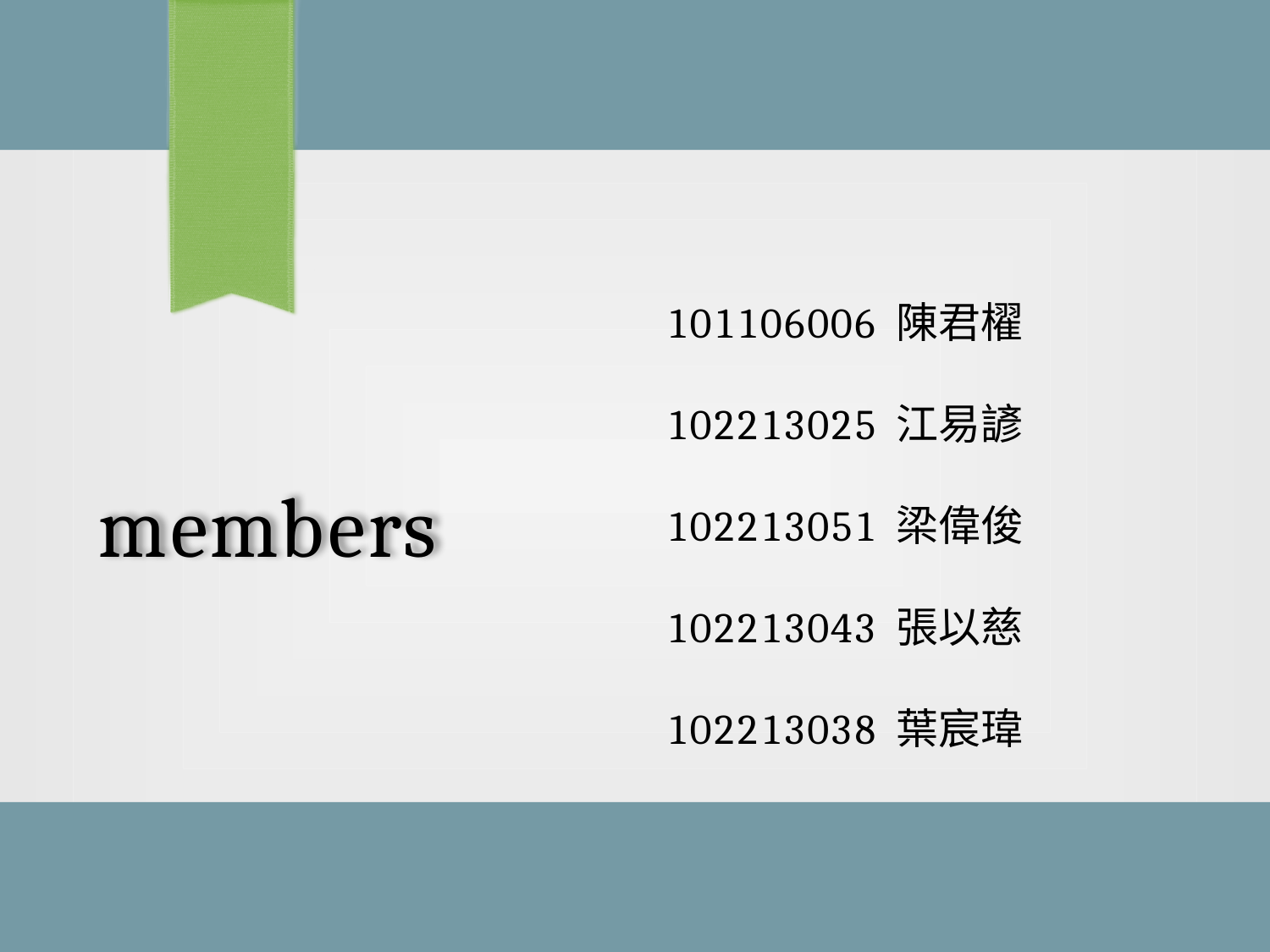

101106006 陳君櫂
	102213025 江易諺
	102213051 梁偉俊
	102213043 張以慈
	102213038 葉宸瑋
members